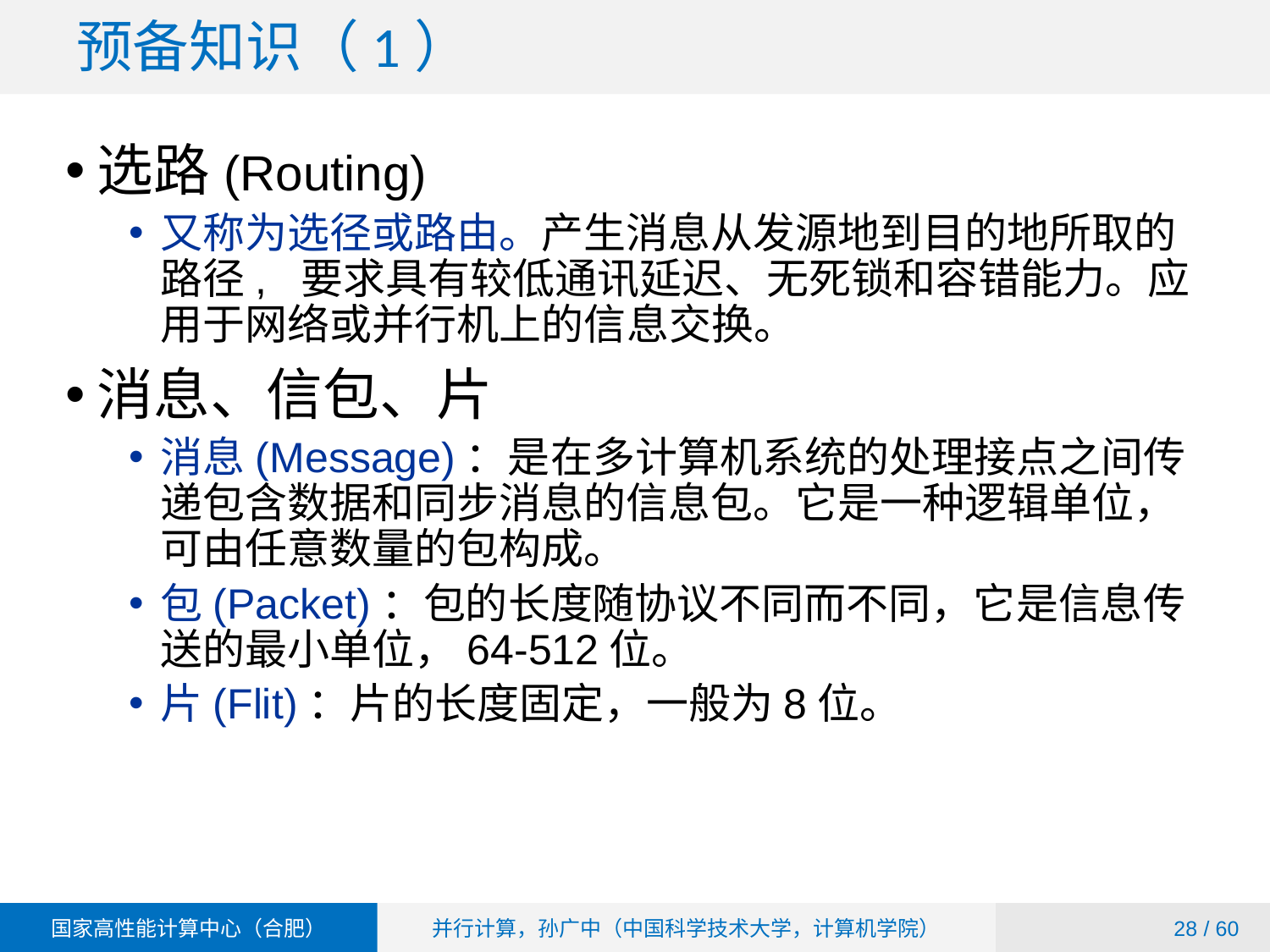

# 预备知识（1）
选路(Routing)
又称为选径或路由。产生消息从发源地到目的地所取的路径,  要求具有较低通讯延迟、无死锁和容错能力。应用于网络或并行机上的信息交换。
消息、信包、片
消息(Message)：是在多计算机系统的处理接点之间传递包含数据和同步消息的信息包。它是一种逻辑单位，可由任意数量的包构成。
包(Packet)：包的长度随协议不同而不同，它是信息传送的最小单位，64-512位。
片(Flit)：片的长度固定，一般为8位。

28 / 60